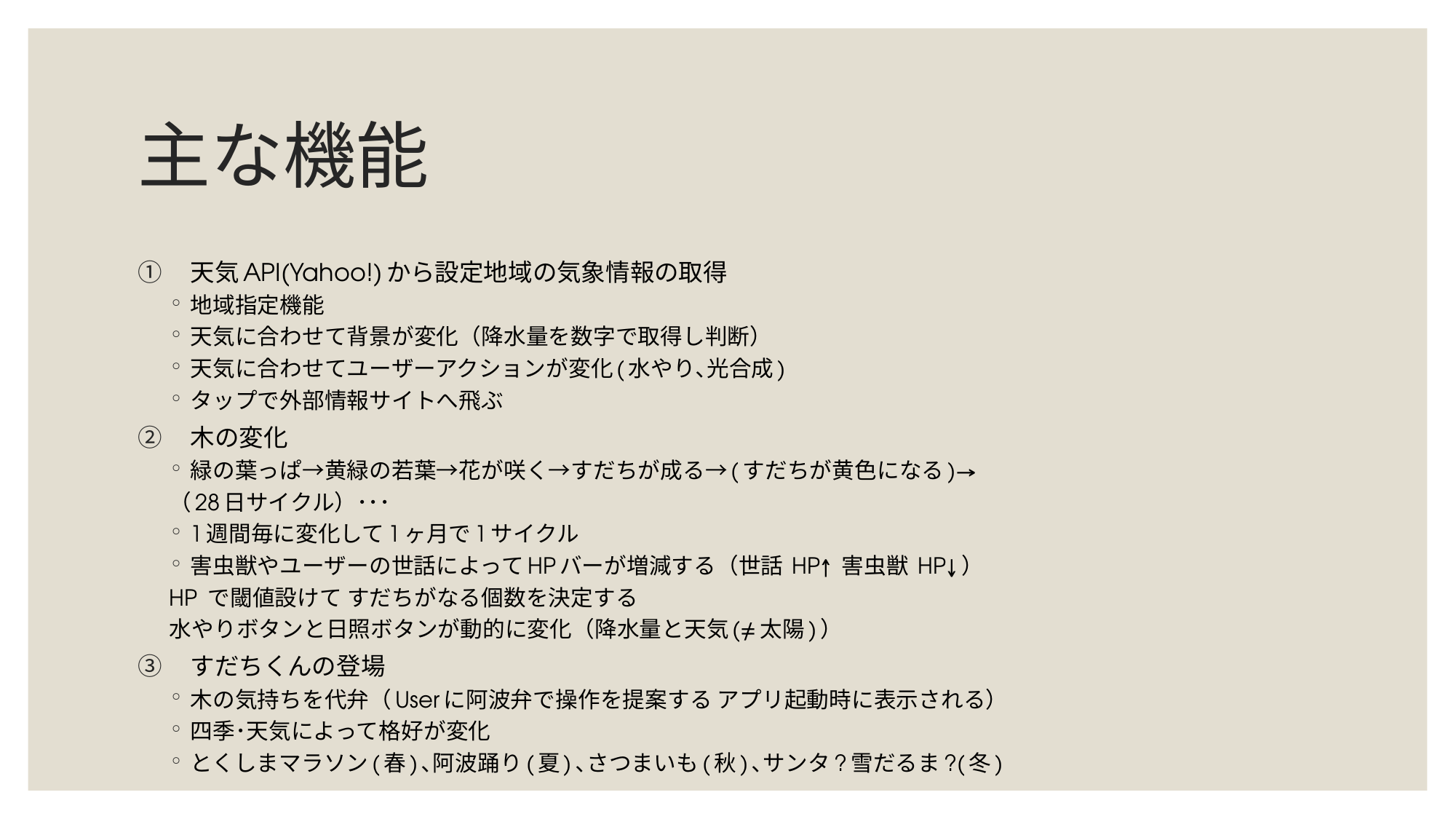

# 主な機能
天気API(Yahoo!)から設定地域の気象情報の取得
地域指定機能
天気に合わせて背景が変化（降水量を数字で取得し判断）
天気に合わせてユーザーアクションが変化(水やり､光合成)
タップで外部情報サイトへ飛ぶ
木の変化
緑の葉っぱ→黄緑の若葉→花が咲く→すだちが成る→(すだちが黄色になる)→
（28日サイクル）･･･
1週間毎に変化して1ヶ月で1サイクル
害虫獣やユーザーの世話によってHPバーが増減する（世話 HP↑ 害虫獣 HP↓）
HP で閾値設けて すだちがなる個数を決定する
水やりボタンと日照ボタンが動的に変化（降水量と天気(≠太陽)）
すだちくんの登場
木の気持ちを代弁（Userに阿波弁で操作を提案する アプリ起動時に表示される）
四季･天気によって格好が変化
とくしまマラソン(春)､阿波踊り(夏)､さつまいも(秋)､サンタ?雪だるま?(冬)